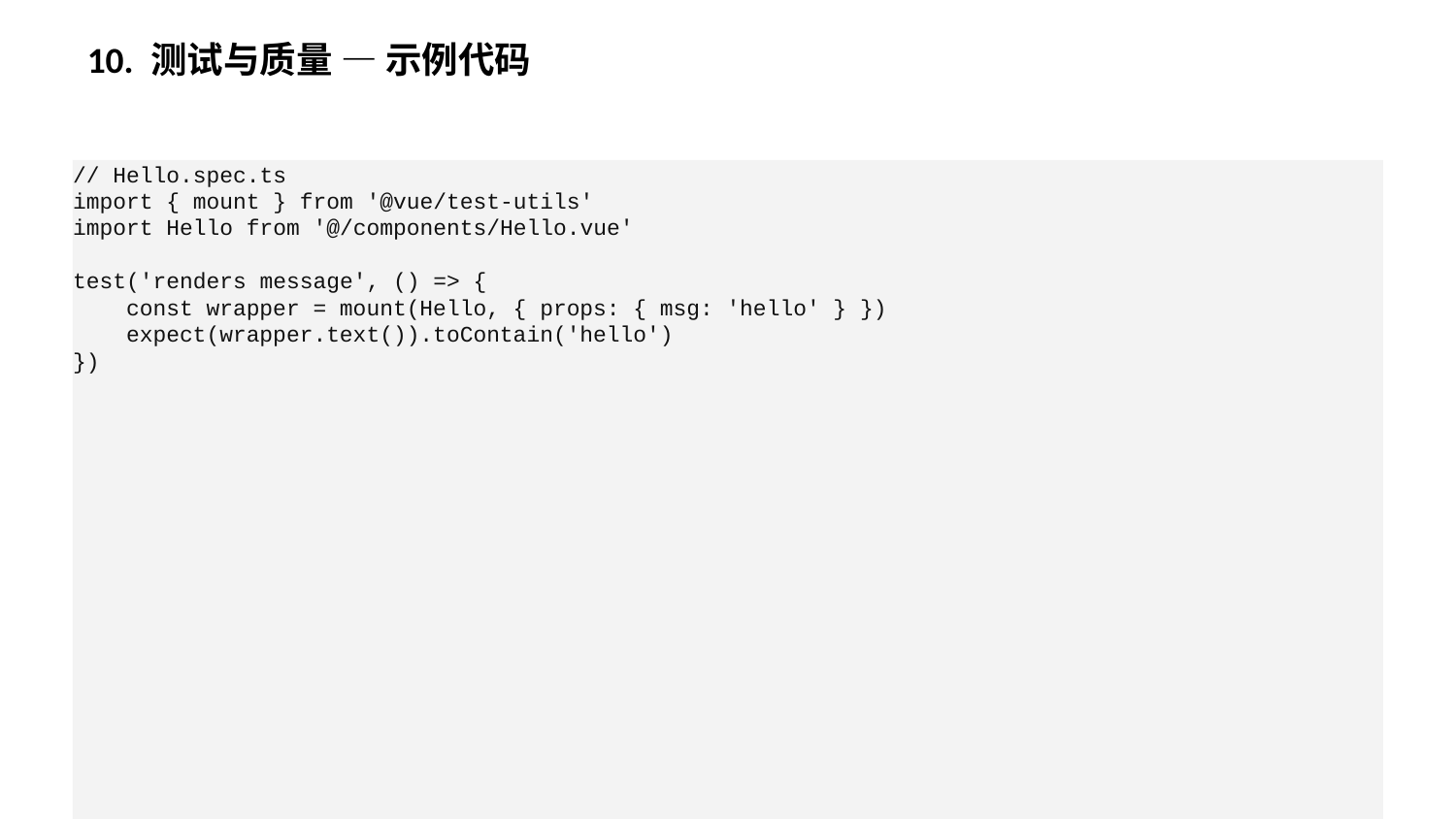

10. 测试与质量 — 示例代码
// Hello.spec.ts
import { mount } from '@vue/test-utils'
import Hello from '@/components/Hello.vue'

test('renders message', () => {
    const wrapper = mount(Hello, { props: { msg: 'hello' } })
    expect(wrapper.text()).toContain('hello')
})